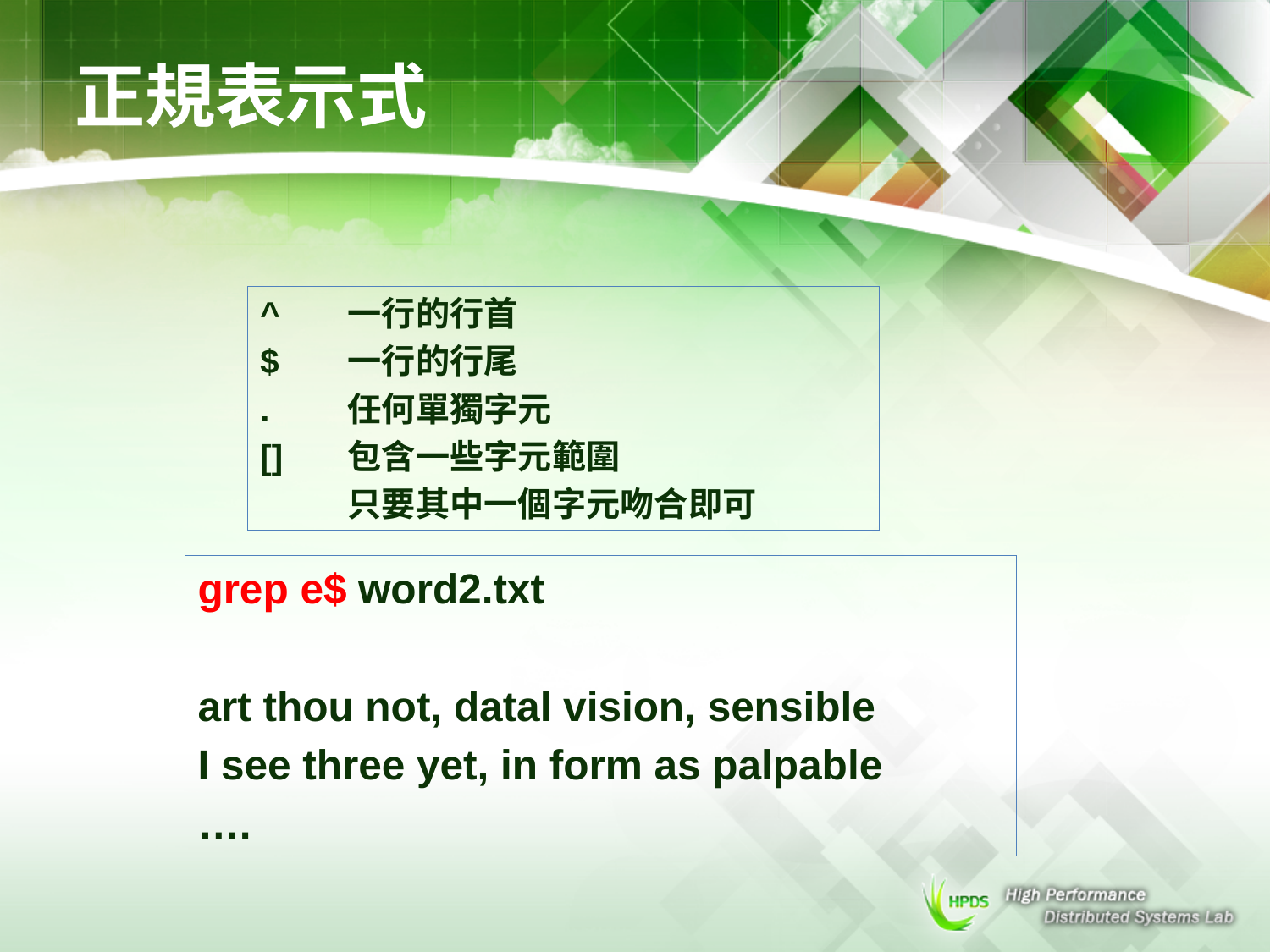

# 正規表示式
^	一行的行首
$	一行的行尾
.	任何單獨字元
[]	包含一些字元範圍
	只要其中一個字元吻合即可
grep e$ word2.txt

art thou not, datal vision, sensible
I see three yet, in form as palpable
….